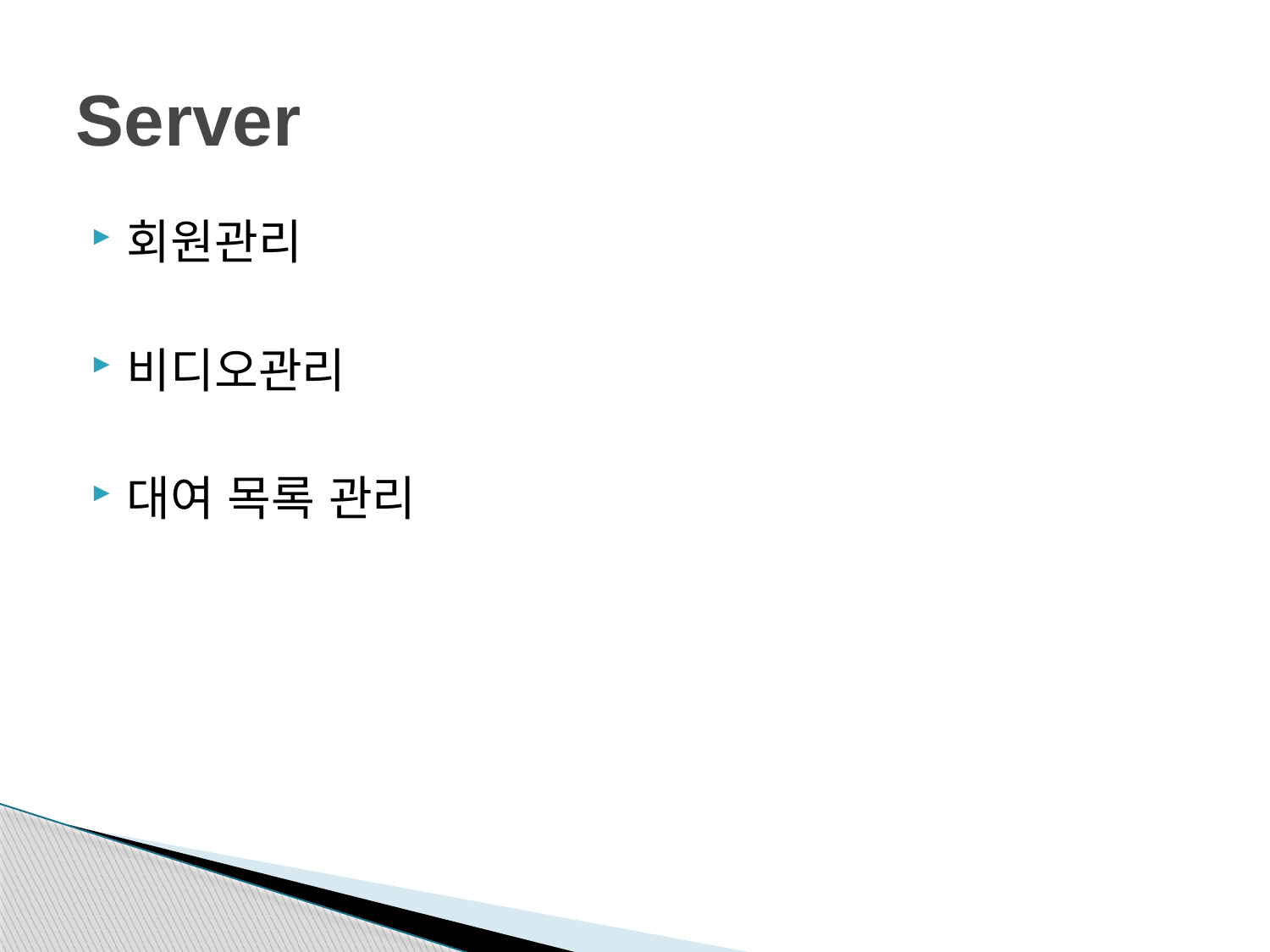

# Server
회원관리

비디오관리

대여 목록 관리